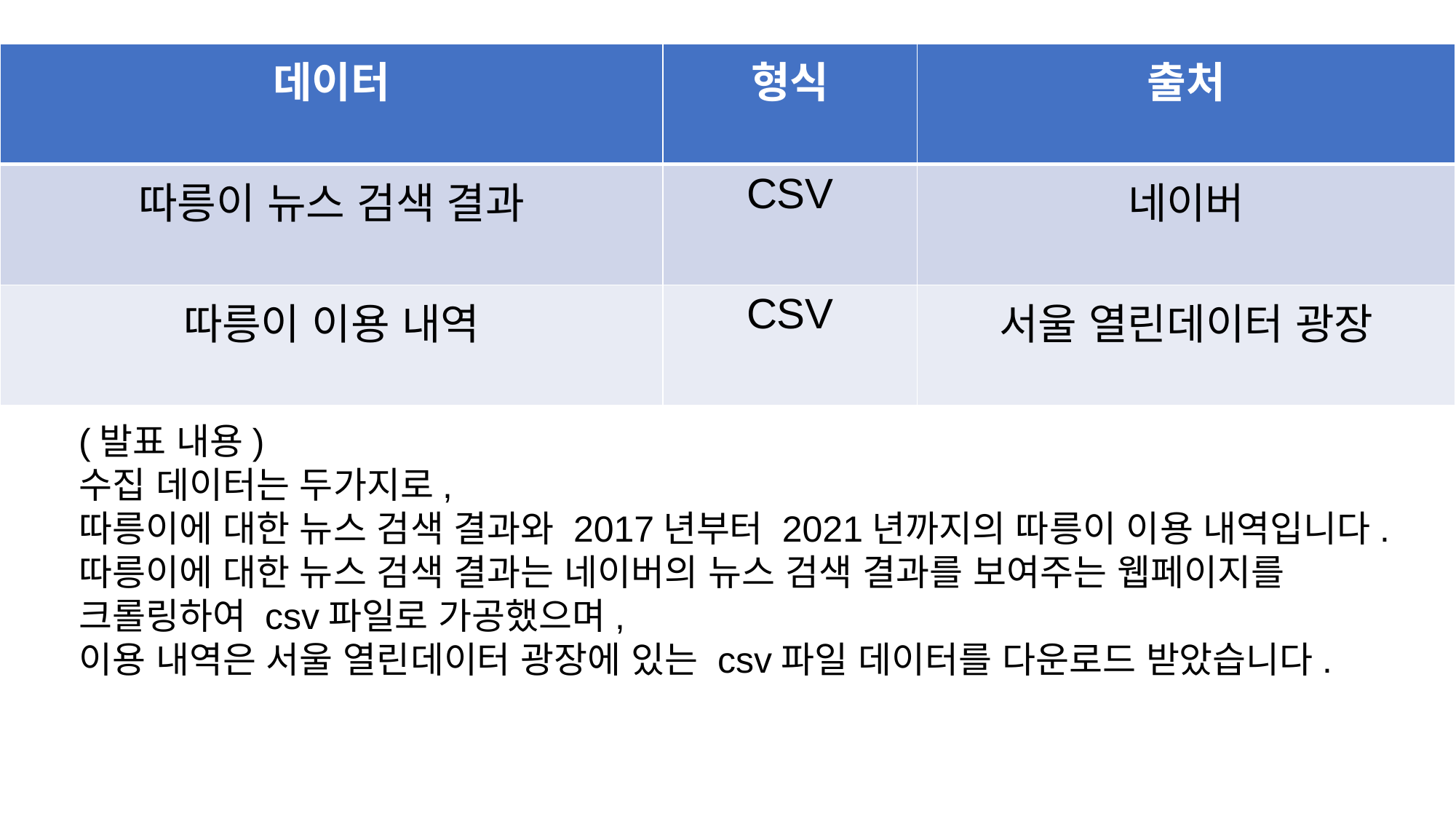

| 데이터 | 형식 | 출처 |
| --- | --- | --- |
| 따릉이 뉴스 검색 결과 | CSV | 네이버 |
| 따릉이 이용 내역 | CSV | 서울 열린데이터 광장 |
#
(발표 내용)
수집 데이터는 두가지로,
따릉이에 대한 뉴스 검색 결과와 2017년부터 2021년까지의 따릉이 이용 내역입니다.
따릉이에 대한 뉴스 검색 결과는 네이버의 뉴스 검색 결과를 보여주는 웹페이지를 크롤링하여 csv파일로 가공했으며,
이용 내역은 서울 열린데이터 광장에 있는 csv파일 데이터를 다운로드 받았습니다.